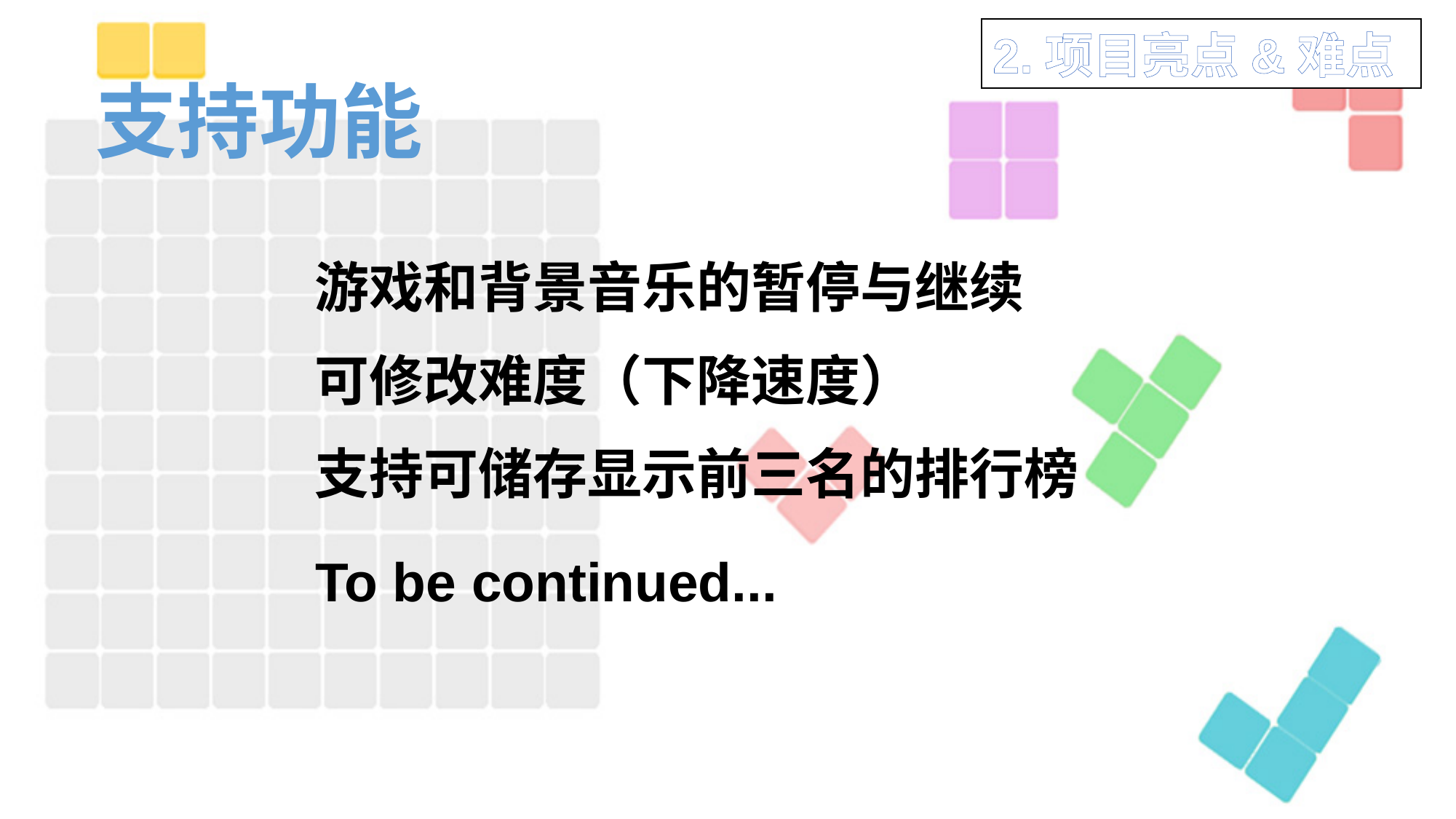

2.项目亮点&难点
支持功能
游戏和背景音乐的暂停与继续
可修改难度（下降速度）
支持可储存显示前三名的排行榜
To be continued...